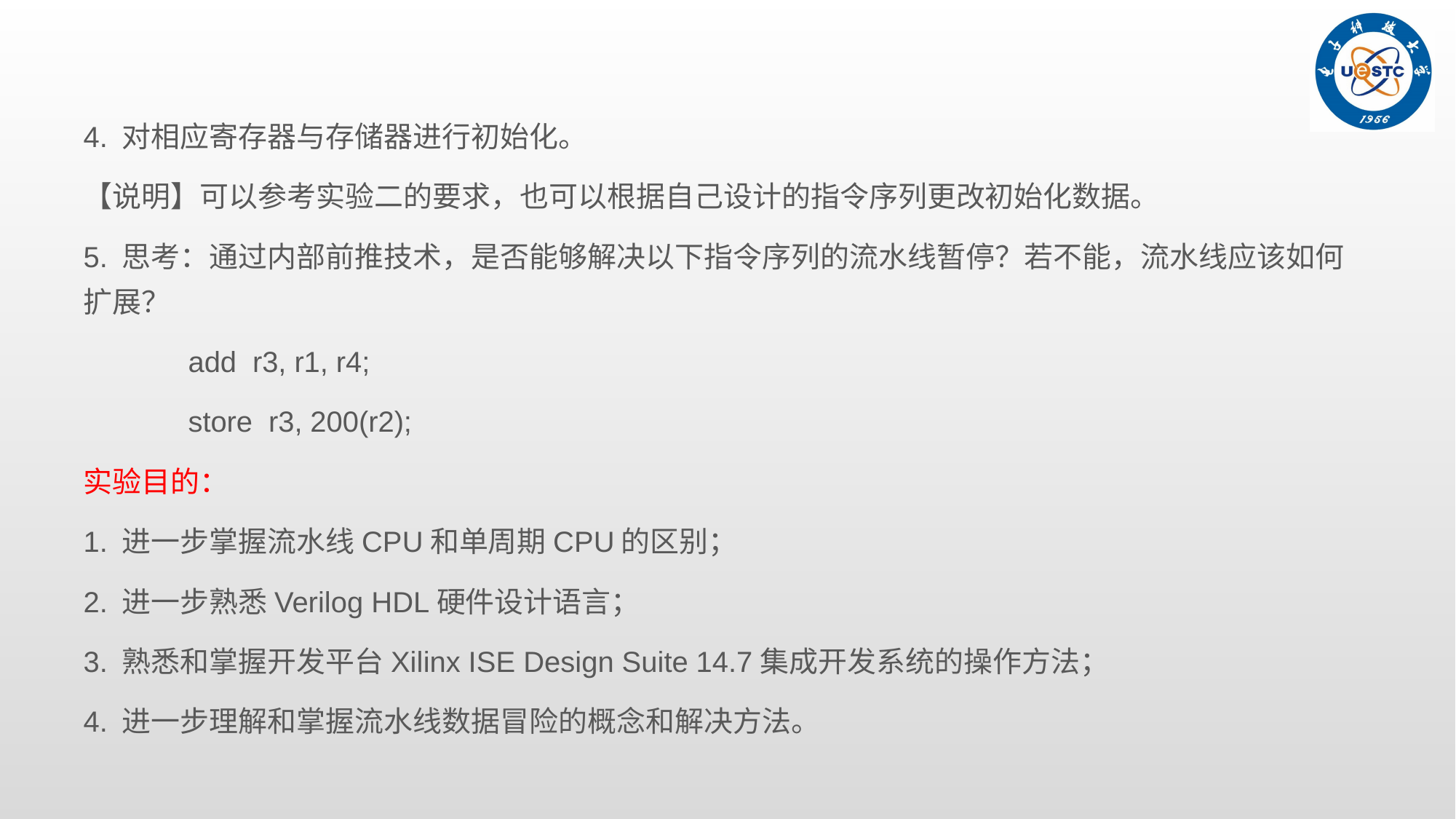

4. 对相应寄存器与存储器进行初始化。
【说明】可以参考实验二的要求，也可以根据自己设计的指令序列更改初始化数据。
5. 思考：通过内部前推技术，是否能够解决以下指令序列的流水线暂停？若不能，流水线应该如何扩展？
		add  r3, r1, r4;
		store  r3, 200(r2);
实验目的：
1. 进一步掌握流水线CPU和单周期CPU的区别；
2. 进一步熟悉Verilog HDL硬件设计语言；
3. 熟悉和掌握开发平台Xilinx ISE Design Suite 14.7集成开发系统的操作方法；
4. 进一步理解和掌握流水线数据冒险的概念和解决方法。